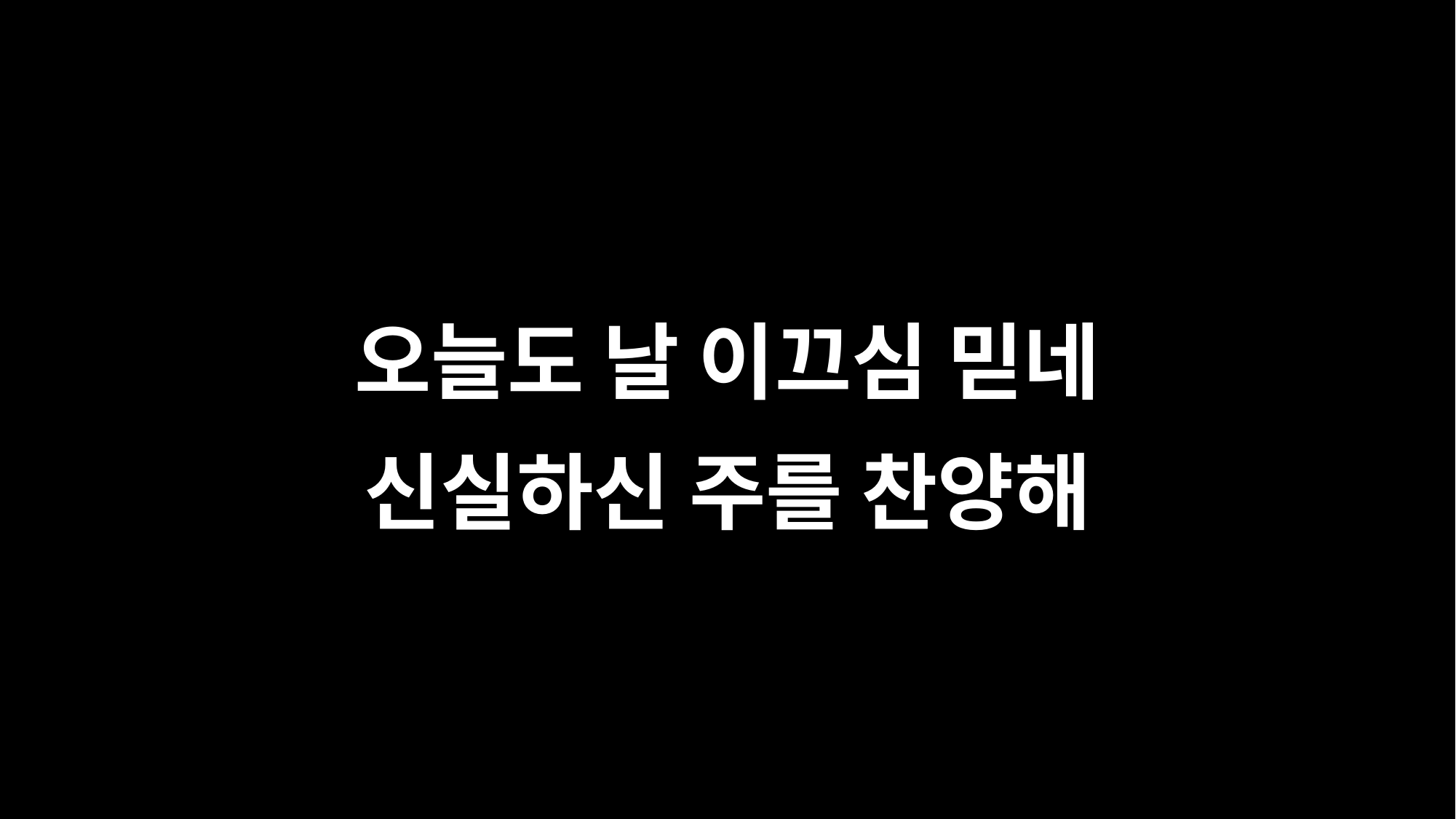

오늘도 날 이끄심 믿네
신실하신 주를 찬양해